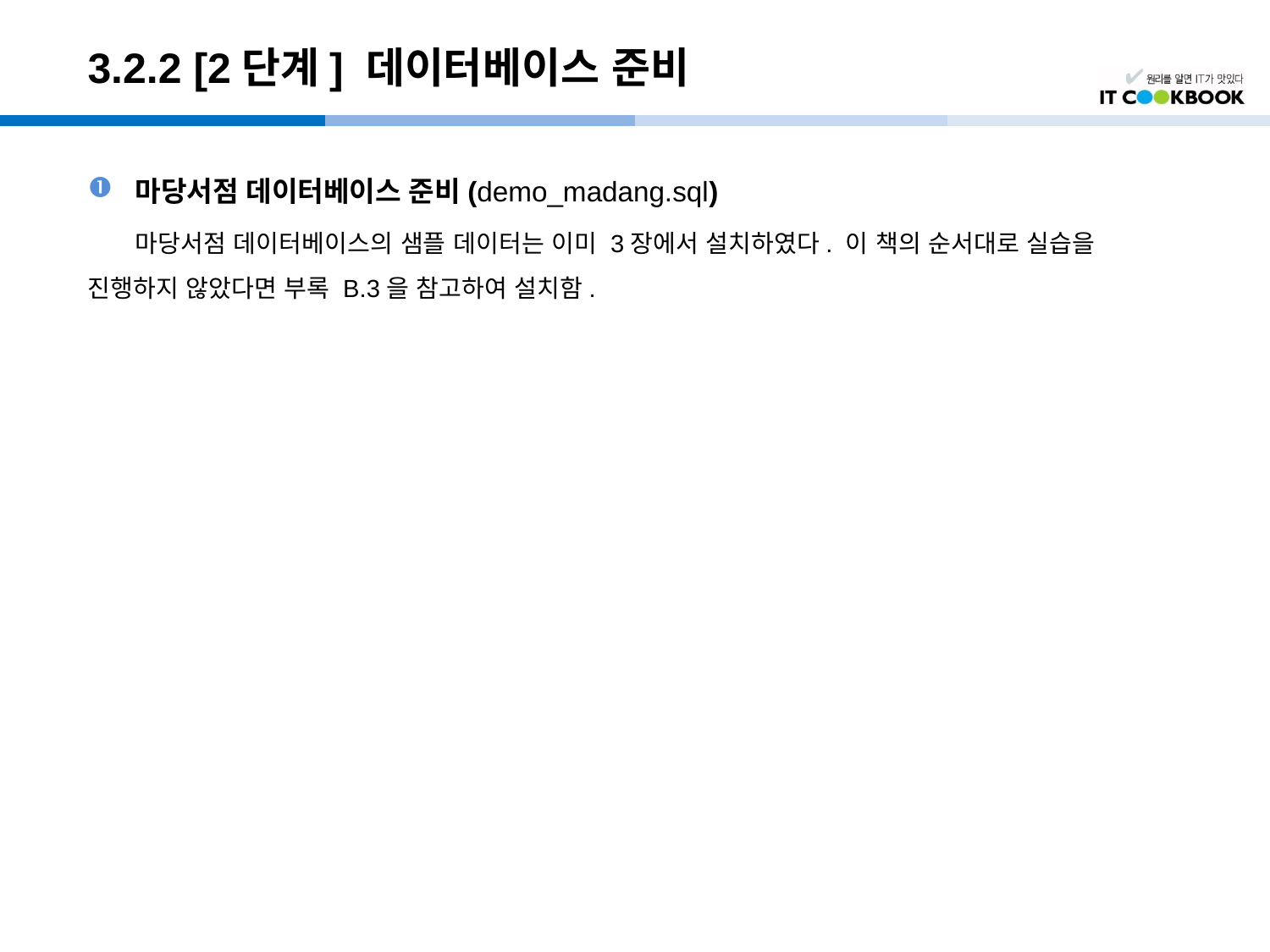

# 3.2.2 [2단계] 데이터베이스 준비
마당서점 데이터베이스 준비(demo_madang.sql)
	마당서점 데이터베이스의 샘플 데이터는 이미 3장에서 설치하였다. 이 책의 순서대로 실습을
진행하지 않았다면 부록 B.3을 참고하여 설치함.